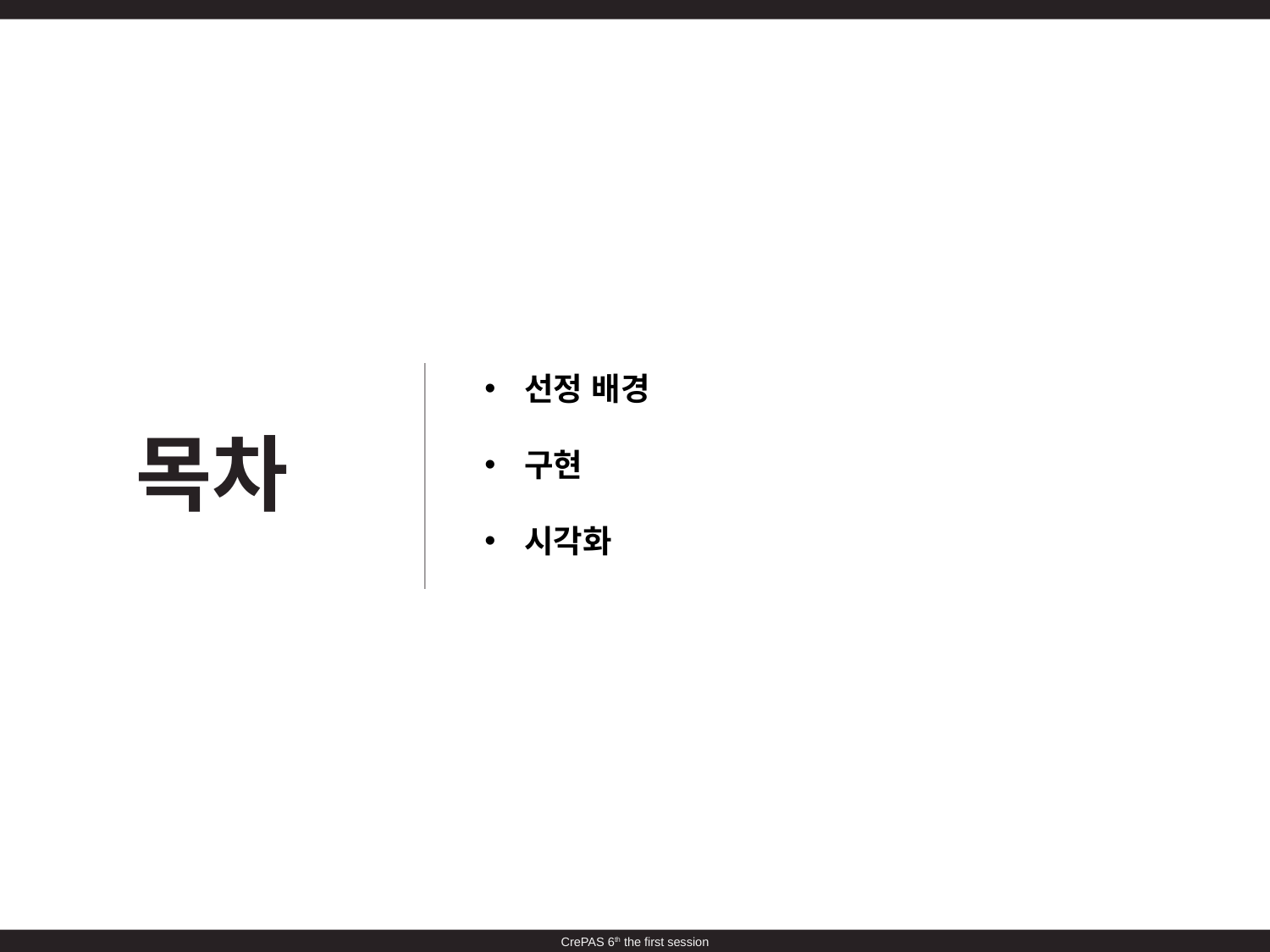

선정 배경

구현

시각화
 목차
CrePAS 6th the first session